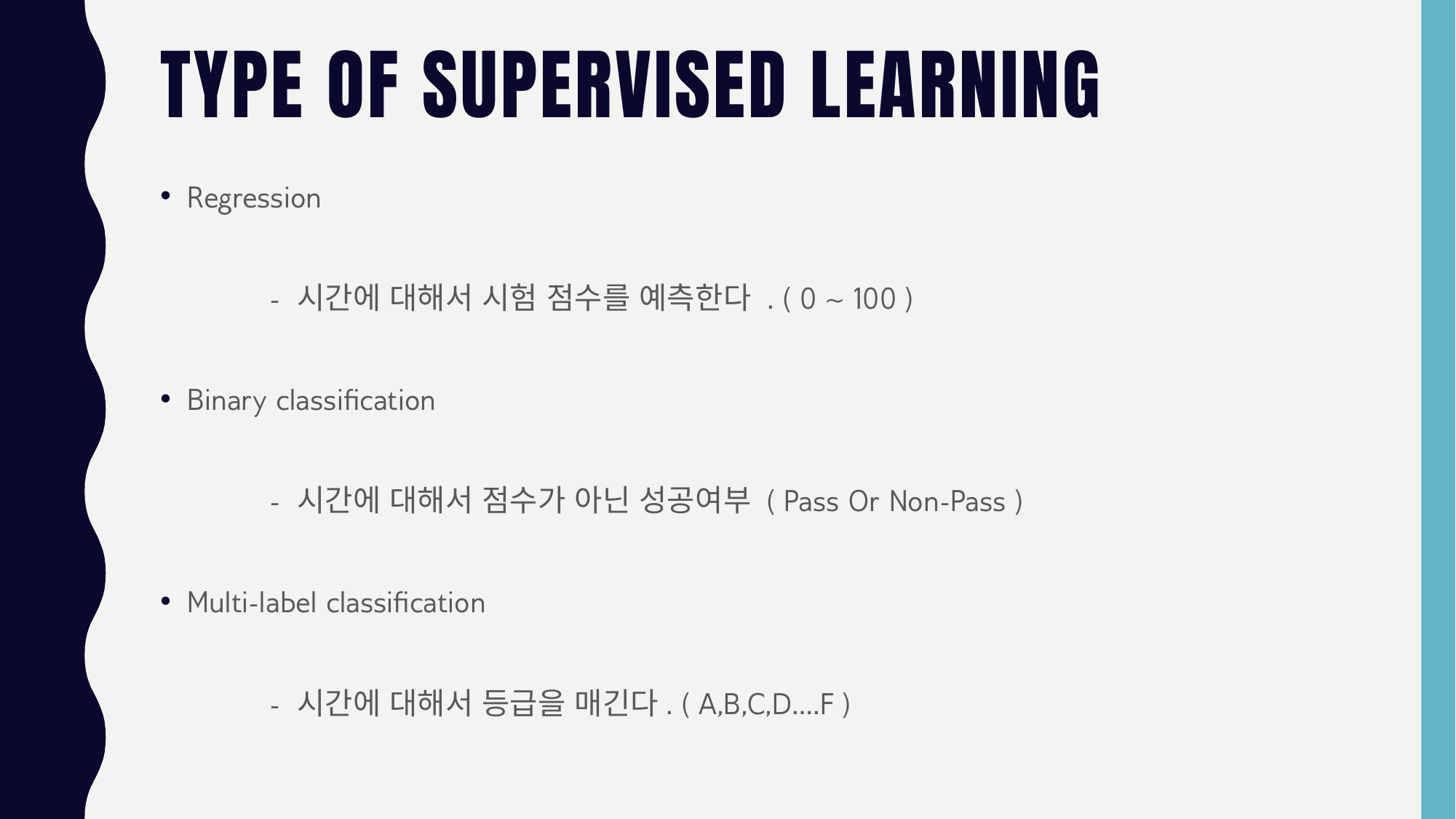

# Type of supervised learning
Regression

	- 시간에 대해서 시험 점수를 예측한다 . ( 0 ~ 100 )

Binary classification

	- 시간에 대해서 점수가 아닌 성공여부 ( Pass Or Non-Pass )

Multi-label classification

- 시간에 대해서 등급을 매긴다. ( A,B,C,D….F )